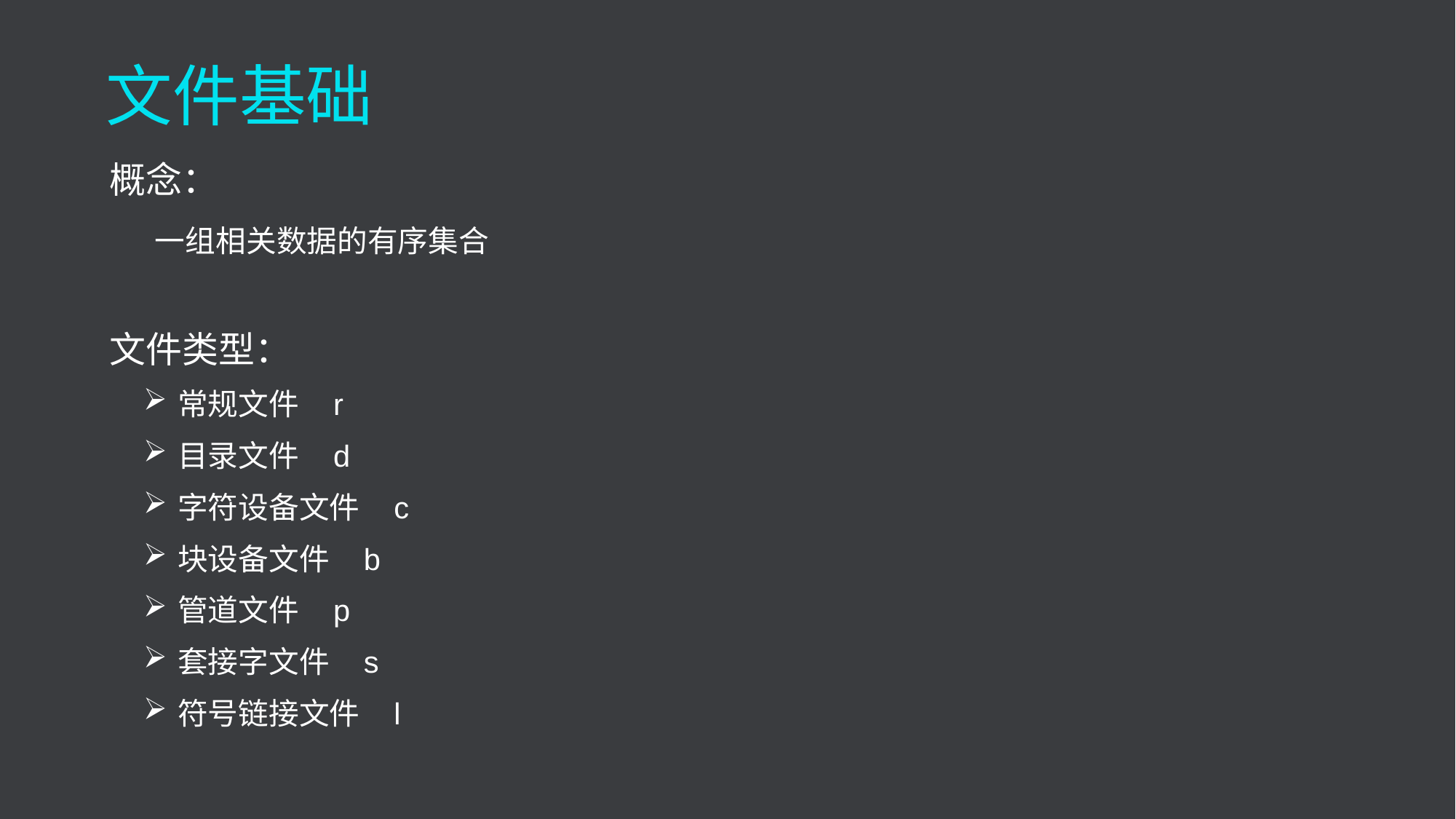

文件基础
  概念：
	  一组相关数据的有序集合

  文件类型：
常规文件    r
目录文件    d
字符设备文件    c
块设备文件    b
管道文件    p
套接字文件    s
符号链接文件    l